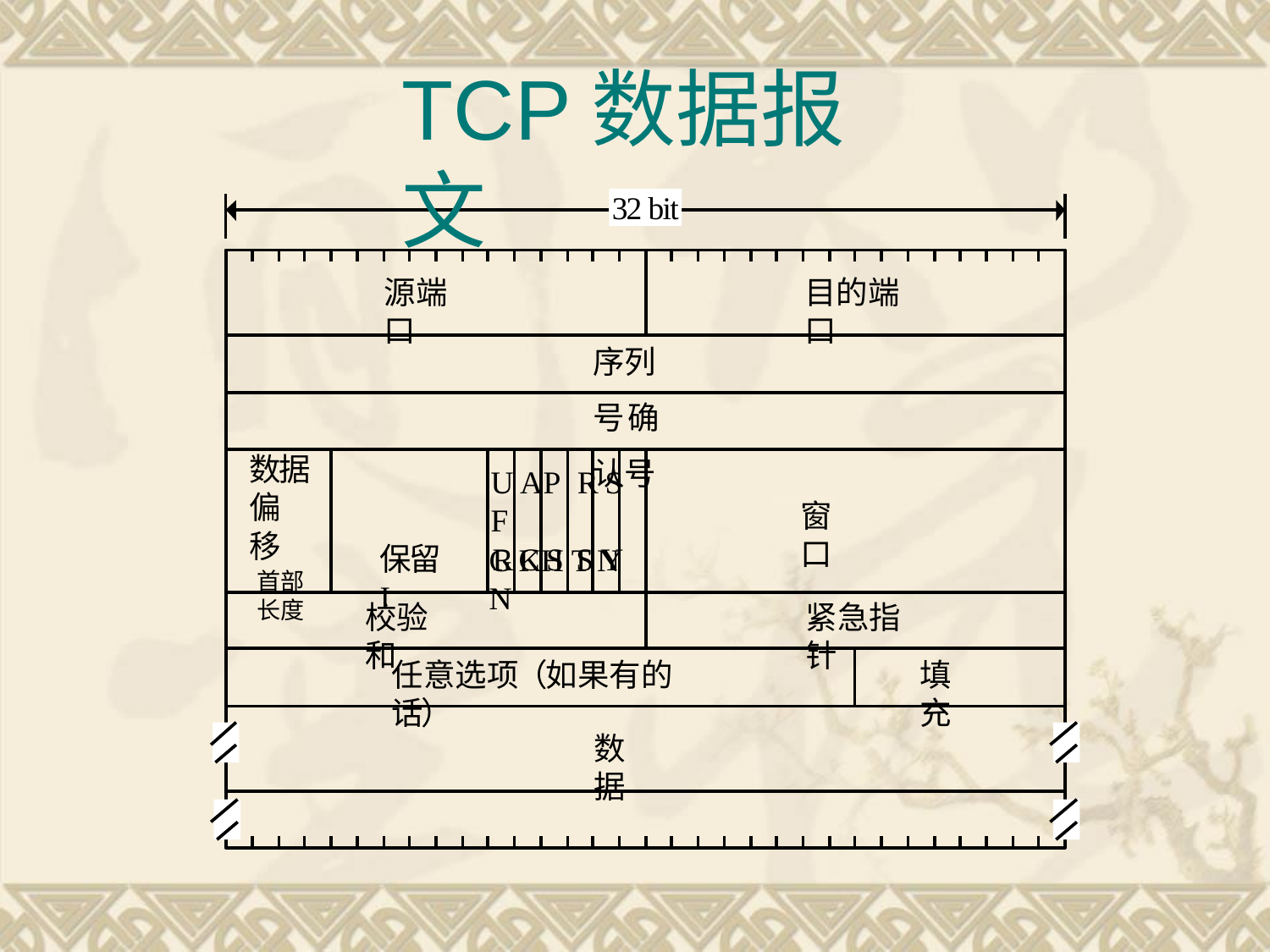

# TCP数据报文
32 bit

源端口
目的端口
序列号 确认号

数据 偏移
首部 长度

U AP  R S F
保留	R C S  S Y I
窗口
G KH T N N

校验和
紧急指针

任意选项（如果有的话）
填充

数据